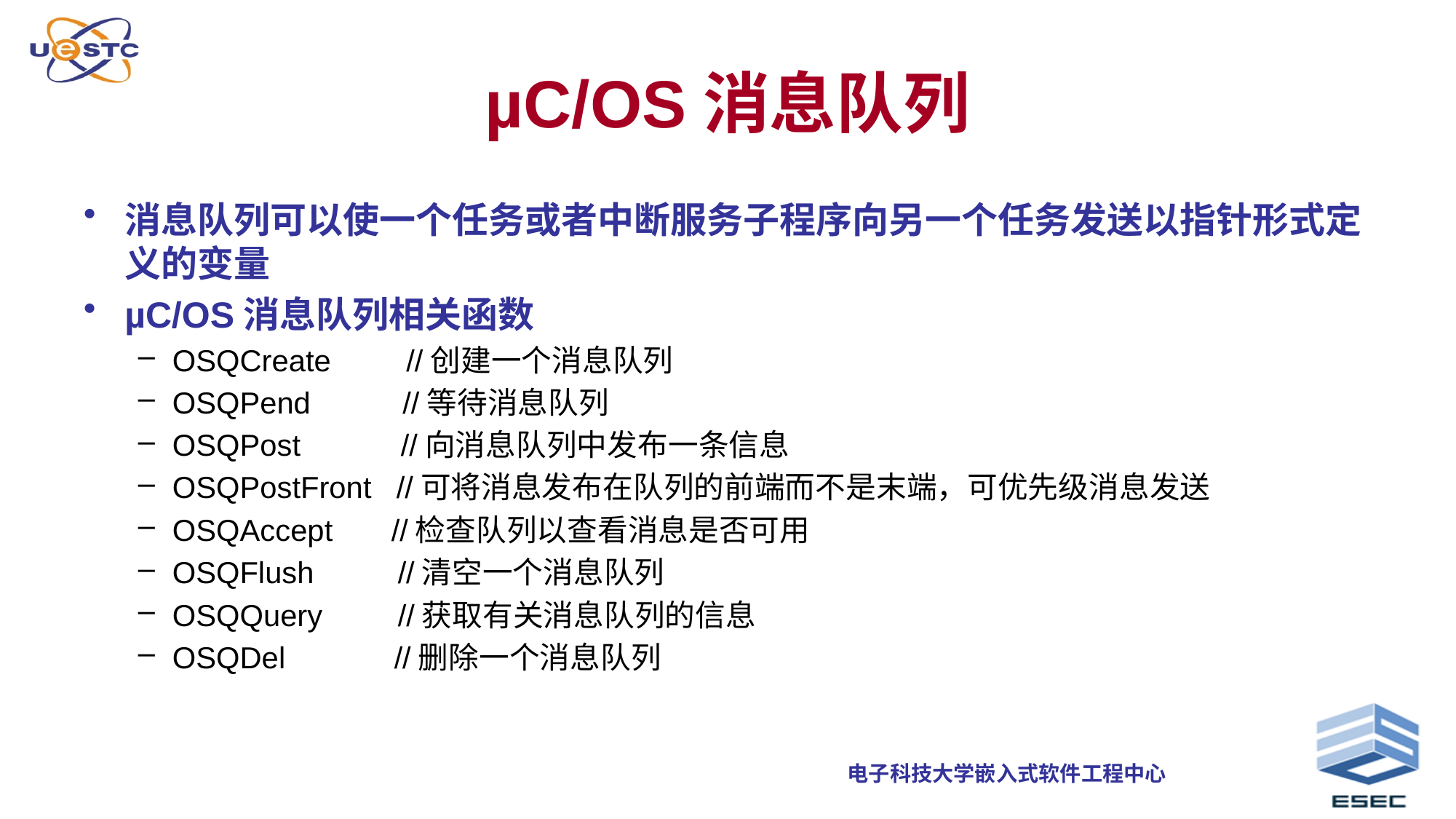

# µC/OS消息队列
消息队列可以使一个任务或者中断服务子程序向另一个任务发送以指针形式定义的变量
µC/OS消息队列相关函数
OSQCreate         //创建一个消息队列
OSQPend           //等待消息队列
OSQPost            //向消息队列中发布一条信息
OSQPostFront   //可将消息发布在队列的前端而不是末端，可优先级消息发送
OSQAccept       //检查队列以查看消息是否可用
OSQFlush          //清空一个消息队列
OSQQuery         //获取有关消息队列的信息
OSQDel             //删除一个消息队列